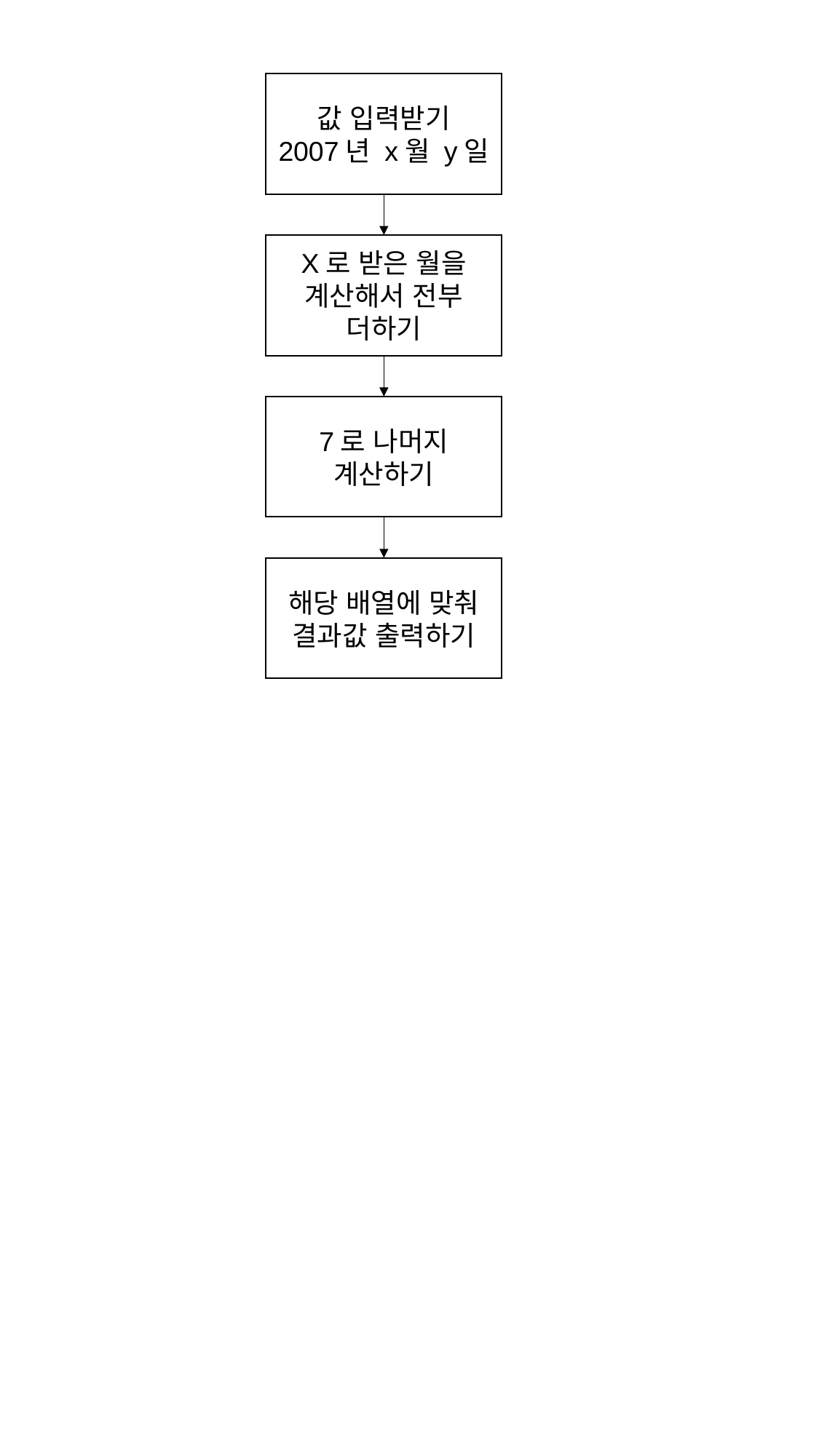

값 입력받기
2007년 x월 y일
안녕하세요
X로 받은 월을 계산해서 전부 더하기
7로 나머지 계산하기
안
해당 배열에 맞춰 결과값 출력하기